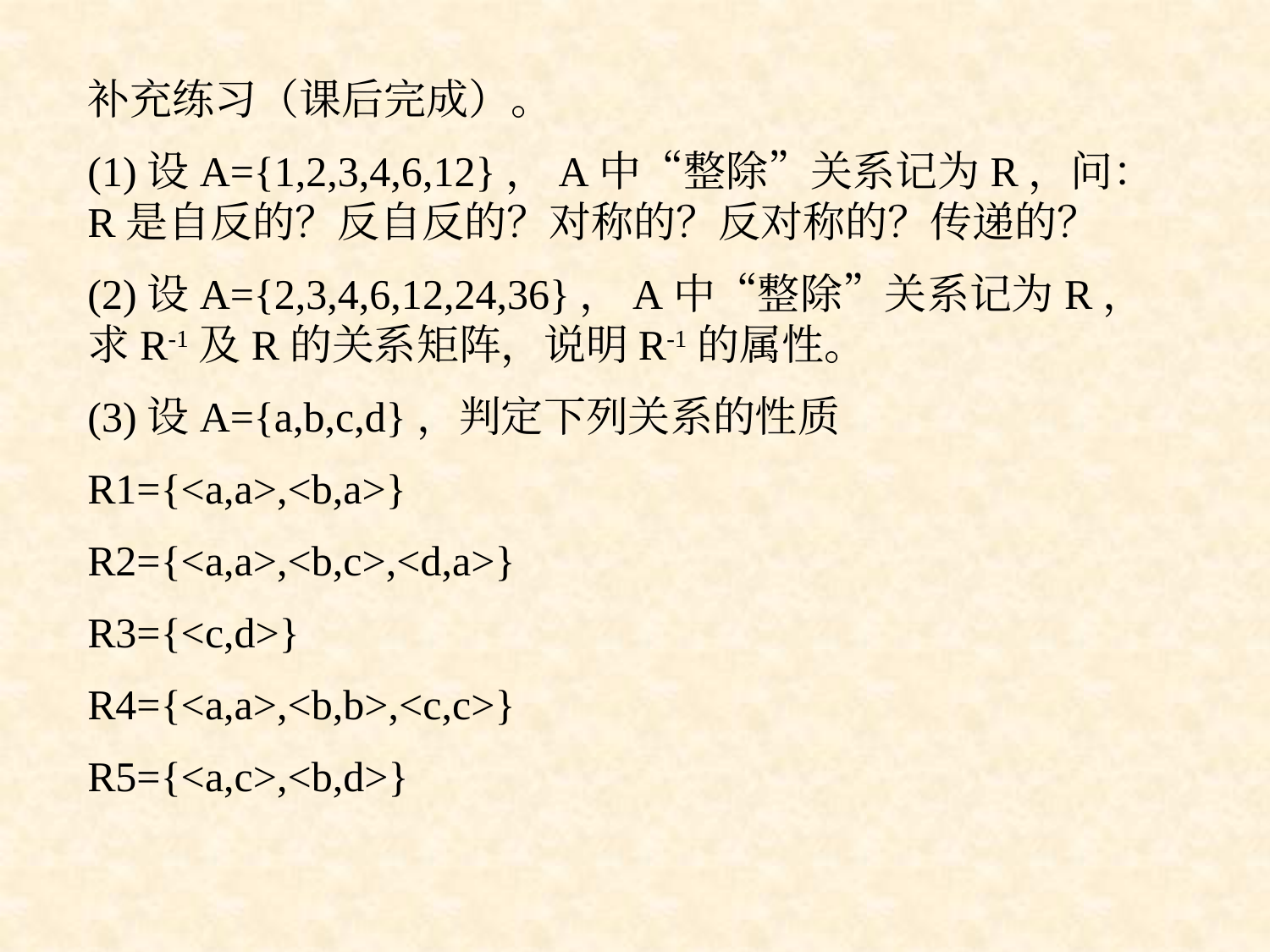

补充练习（课后完成）。
(1)设A={1,2,3,4,6,12}，A中“整除”关系记为R，问：R是自反的？反自反的？对称的？反对称的？传递的？
(2)设A={2,3,4,6,12,24,36}，A中“整除”关系记为R，求R-1及R的关系矩阵，说明R-1的属性。
(3)设A={a,b,c,d}，判定下列关系的性质
R1={<a,a>,<b,a>}
R2={<a,a>,<b,c>,<d,a>}
R3={<c,d>}
R4={<a,a>,<b,b>,<c,c>}
R5={<a,c>,<b,d>}